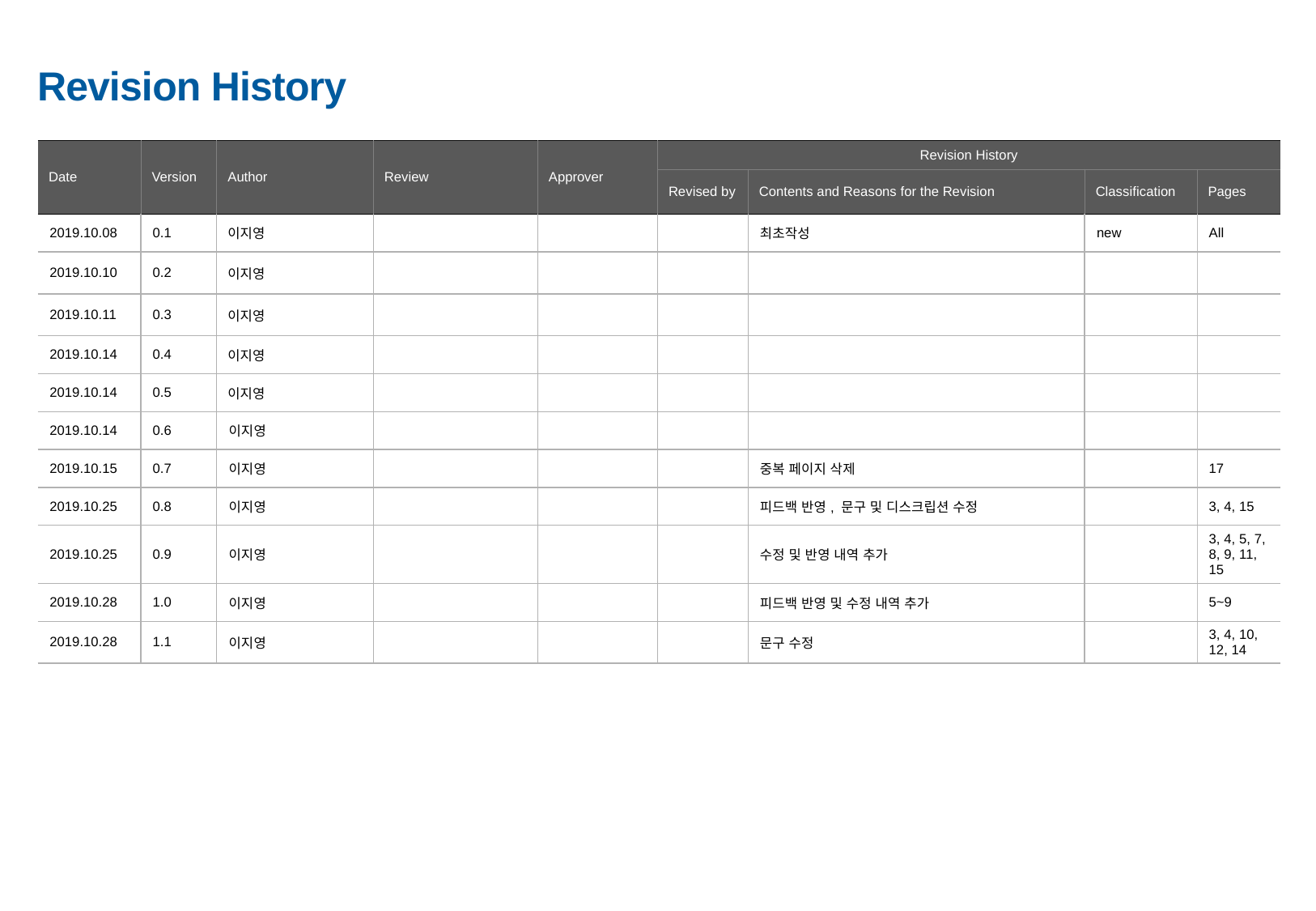

| Date | Version | Author | Review | Approver | Revision History |  |  |  |
| --- | --- | --- | --- | --- | --- | --- | --- | --- |
|  |  |  |  |  | Revised by | Contents and Reasons for the Revision | Classification | Pages |
| 2019.10.08 | 0.1 | 이지영 |  |  |  | 최초작성 | new | All |
| 2019.10.10 | 0.2 | 이지영 |  |  |  |  |  |  |
| 2019.10.11 | 0.3 | 이지영 |  |  |  |  |  |  |
| 2019.10.14 | 0.4 | 이지영 |  |  |  |  |  |  |
| 2019.10.14 | 0.5 | 이지영 |  |  |  |  |  |  |
| 2019.10.14 | 0.6 | 이지영 |  |  |  |  |  |  |
| 2019.10.15 | 0.7 | 이지영 |  |  |  | 중복 페이지 삭제 |  | 17 |
| 2019.10.25 | 0.8 | 이지영 |  |  |  | 피드백 반영, 문구 및 디스크립션 수정 |  | 3, 4, 15 |
| 2019.10.25 | 0.9 | 이지영 |  |  |  | 수정 및 반영 내역 추가 |  | 3, 4, 5, 7, 8, 9, 11, 15 |
| 2019.10.28 | 1.0 | 이지영 |  |  |  | 피드백 반영 및 수정 내역 추가 |  | 5~9 |
| 2019.10.28 | 1.1 | 이지영 |  |  |  | 문구 수정 |  | 3, 4, 10, 12, 14 |